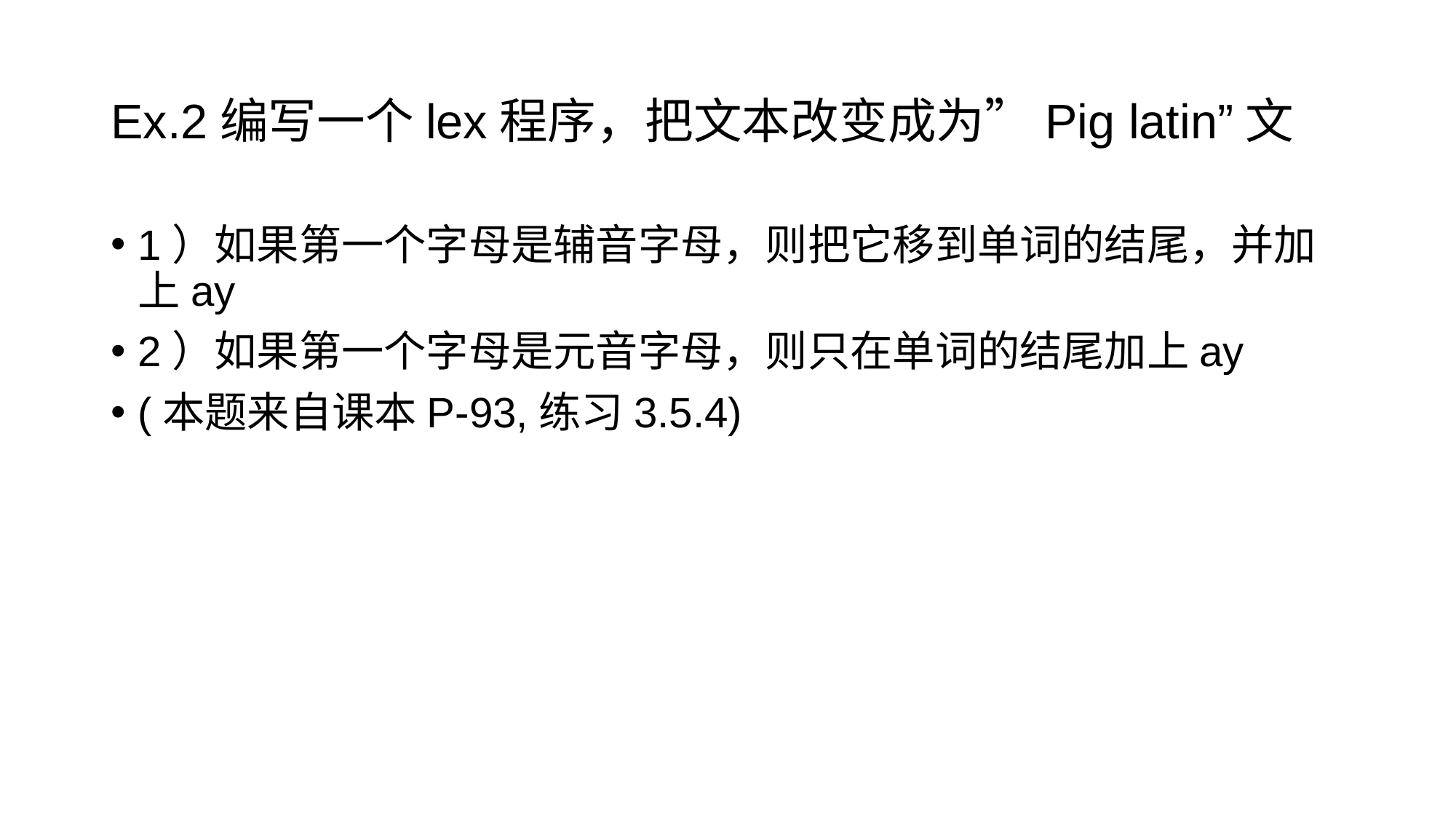

# Ex.2编写一个lex程序，把文本改变成为”Pig latin”文
1）如果第一个字母是辅音字母，则把它移到单词的结尾，并加上ay
2）如果第一个字母是元音字母，则只在单词的结尾加上ay
(本题来自课本P-93,练习3.5.4)